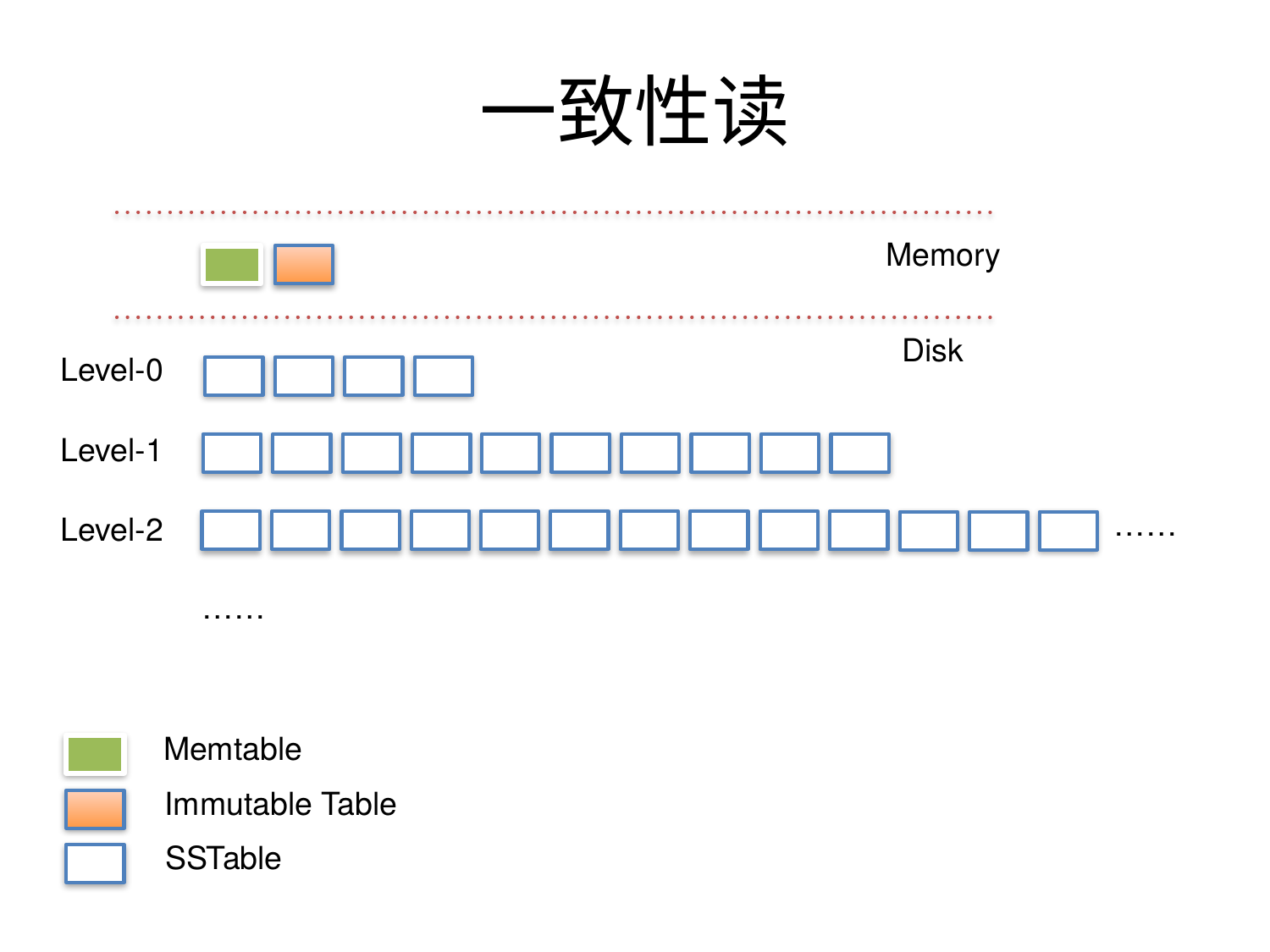

# 一致性读

Memory

Disk
Level-0

Level-1

……
Level-2

……
Memtable

Immutable Table

SSTable